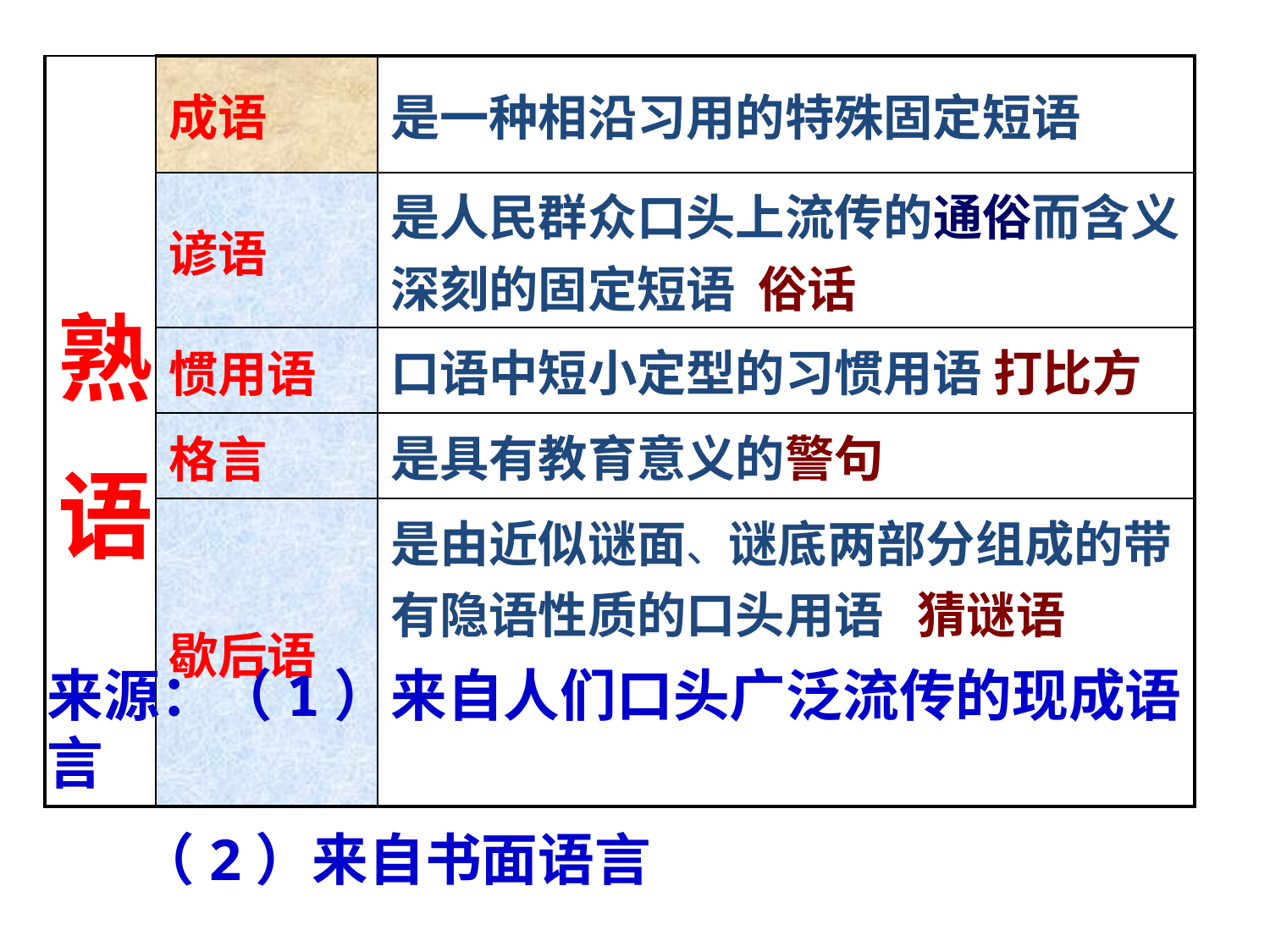

| 熟 语 | 成语 | 是一种相沿习用的特殊固定短语 |
| --- | --- | --- |
|  | 谚语 | 是人民群众口头上流传的通俗而含义深刻的固定短语 俗话 |
|  | 惯用语 | 口语中短小定型的习惯用语 打比方 |
|  | 格言 | 是具有教育意义的警句 |
|  | 歇后语 | 是由近似谜面、谜底两部分组成的带有隐语性质的口头用语 猜谜语 |
来源：（1）来自人们口头广泛流传的现成语言
      （2）来自书面语言